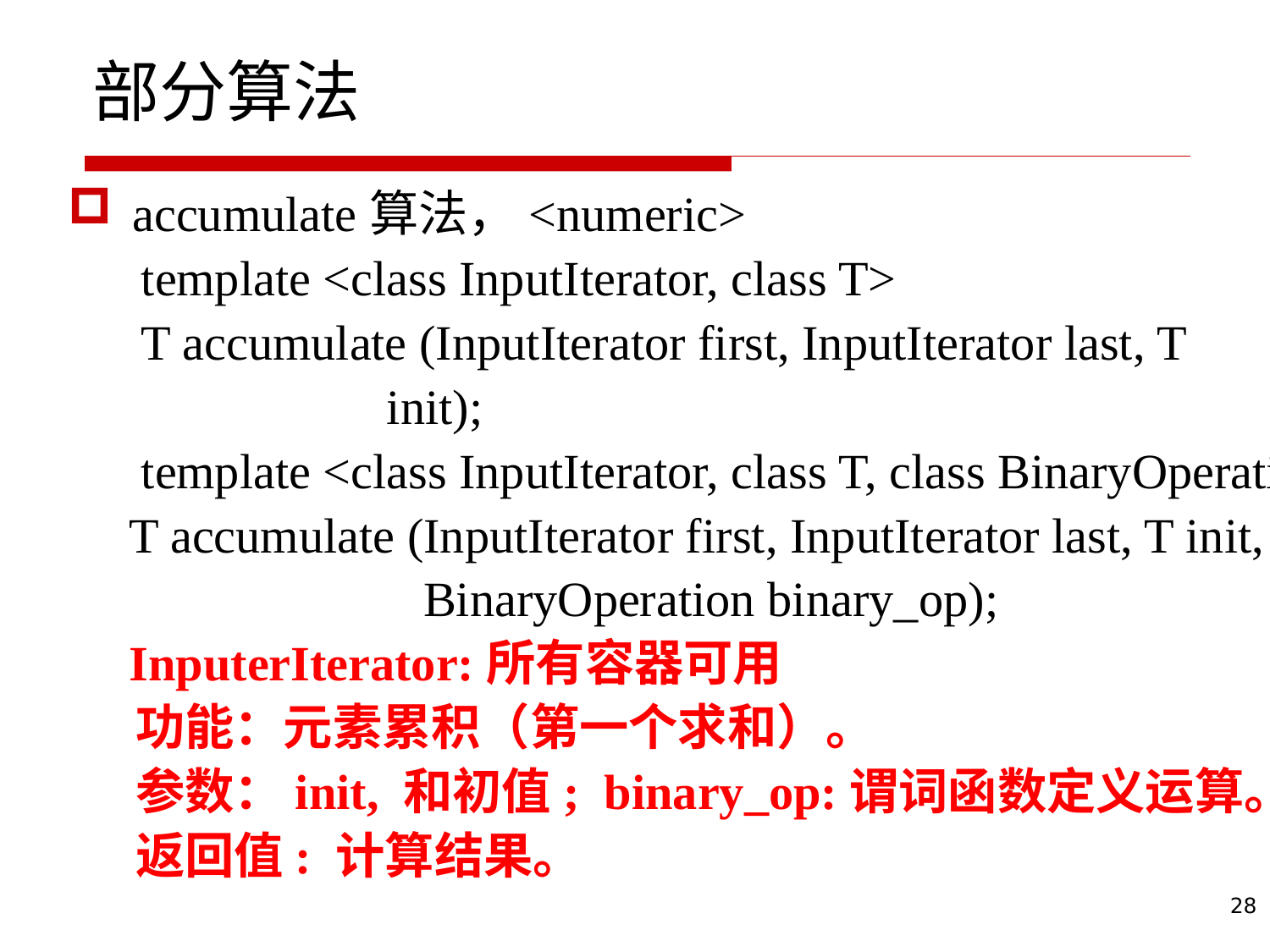

# 部分算法
accumulate算法，<numeric>
      template <class InputIterator, class T>
      T accumulate (InputIterator first, InputIterator last, T
                          init);
      template <class InputIterator, class T, class BinaryOperation>
     T accumulate (InputIterator first, InputIterator last, T init,
                             BinaryOperation binary_op);
     InputerIterator:所有容器可用
     功能：元素累积（第一个求和）。
     参数：init, 和初值;  binary_op:谓词函数定义运算。
     返回值: 计算结果。

28